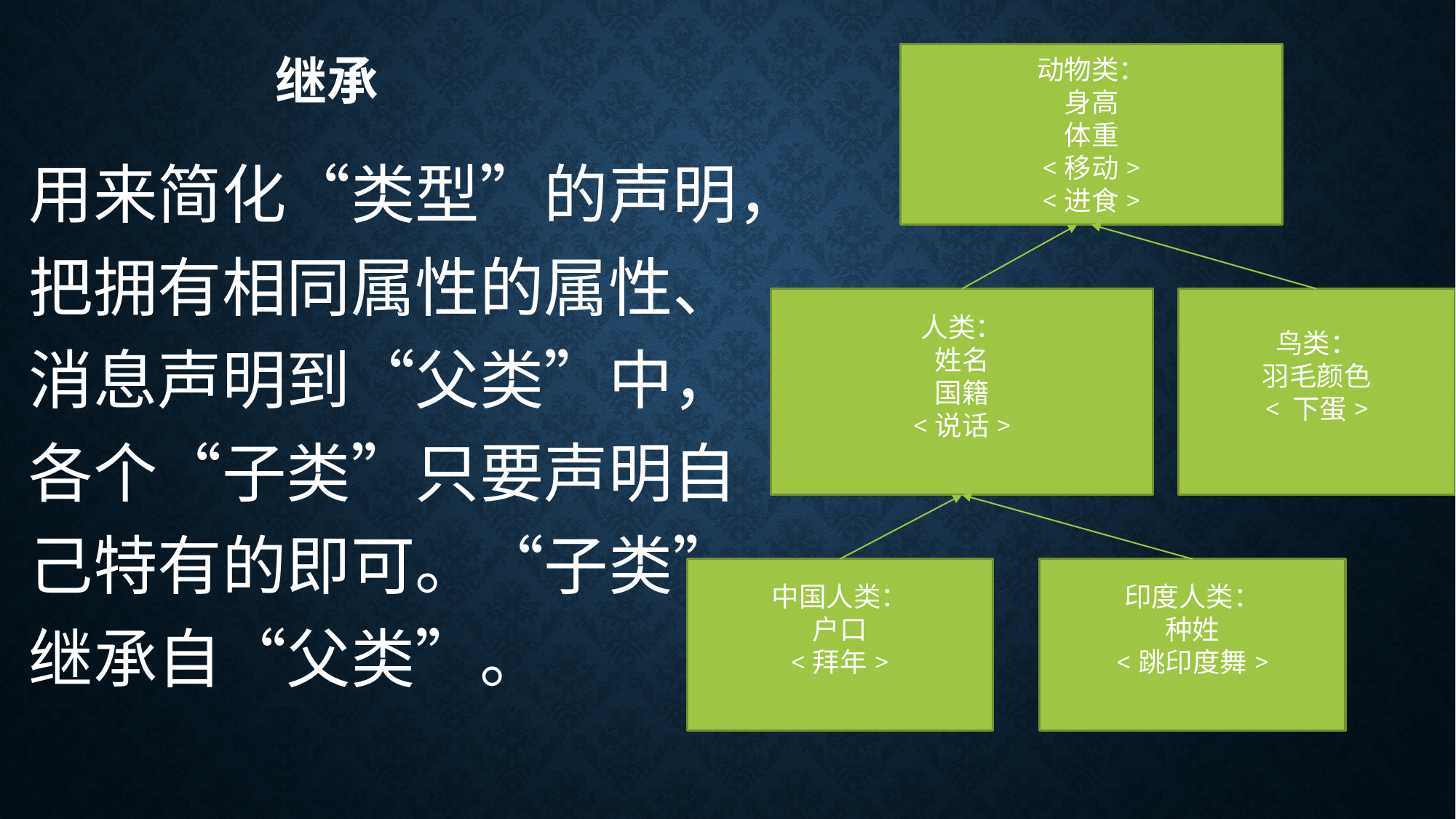

动物类：
身高
体重
<移动>
<进食>
# 继承
用来简化“类型”的声明，把拥有相同属性的属性、消息声明到“父类”中，各个“子类”只要声明自己特有的即可。“子类”继承自“父类”。
人类：
姓名
国籍
<说话>

鸟类：
羽毛颜色
< 下蛋>

中国人类：
户口
<拜年>

印度人类：
种姓
<跳印度舞>